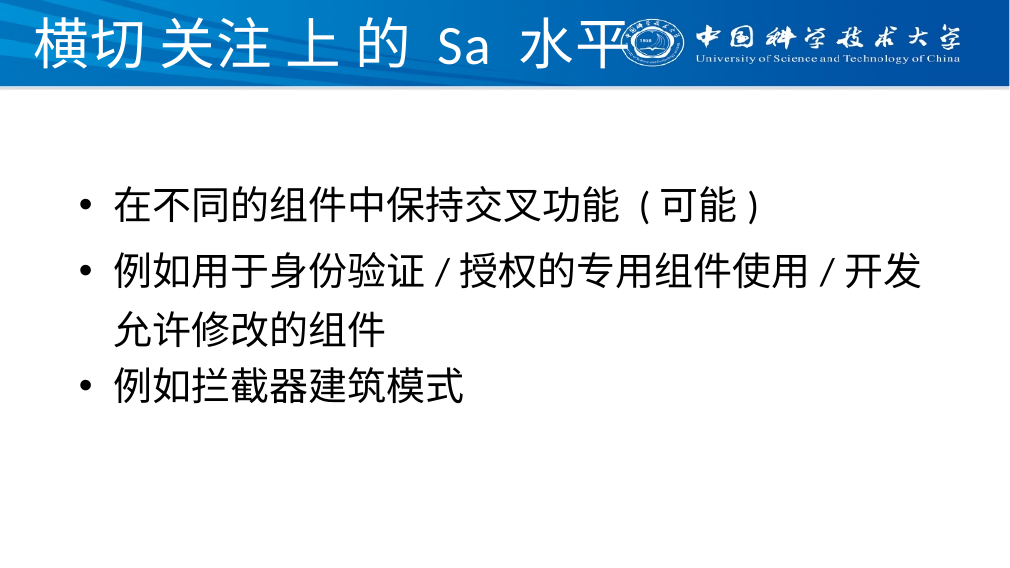

# 横切 关注 上 的 Sa 水平
在不同的组件中保持交叉功能 (可能)
例如用于身份验证/授权的专用组件使用/开发允许修改的组件
例如拦截器建筑模式